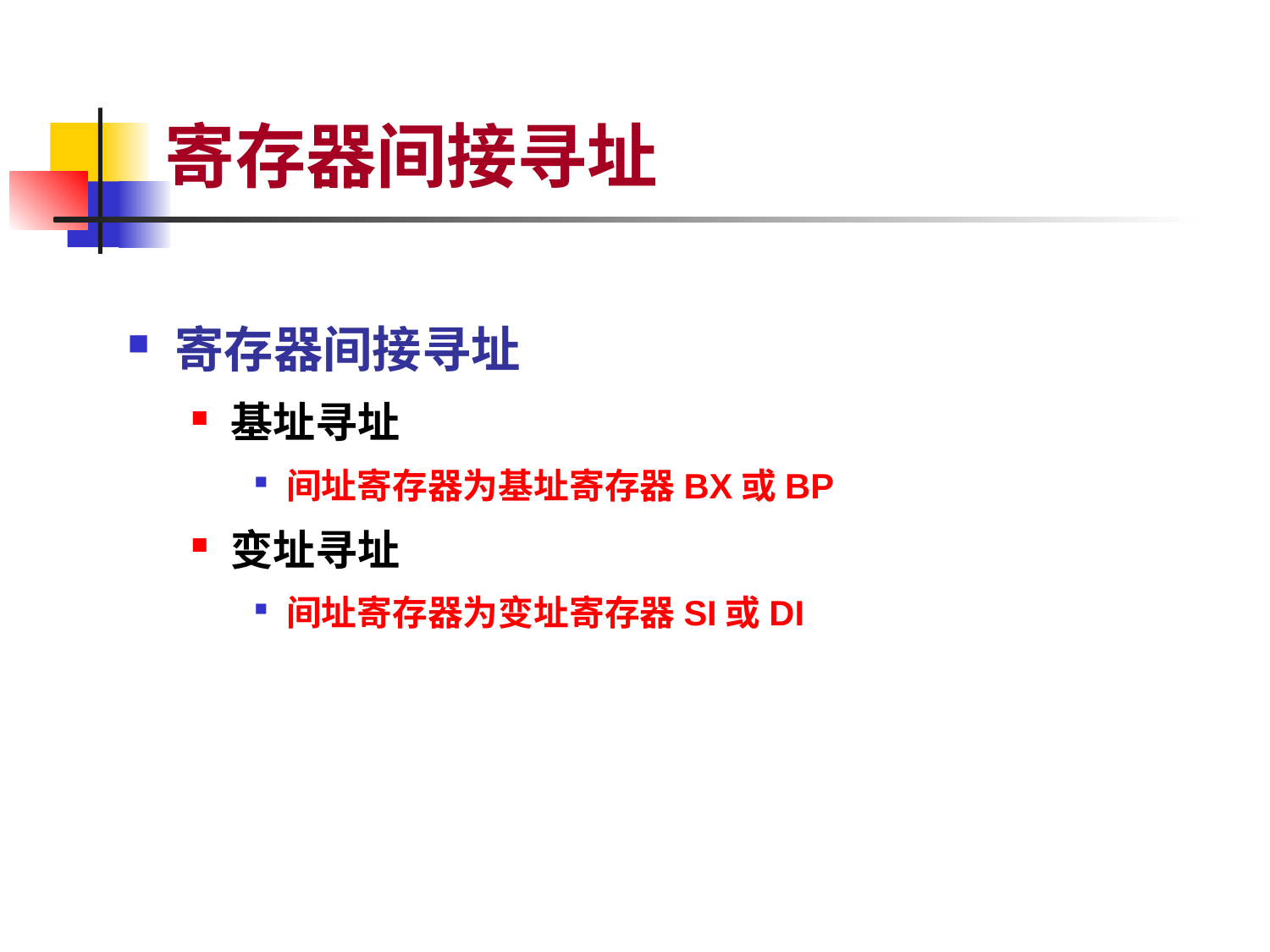

# 寄存器间接寻址
寄存器间接寻址
基址寻址
间址寄存器为基址寄存器BX或BP
变址寻址
间址寄存器为变址寄存器SI或DI

33